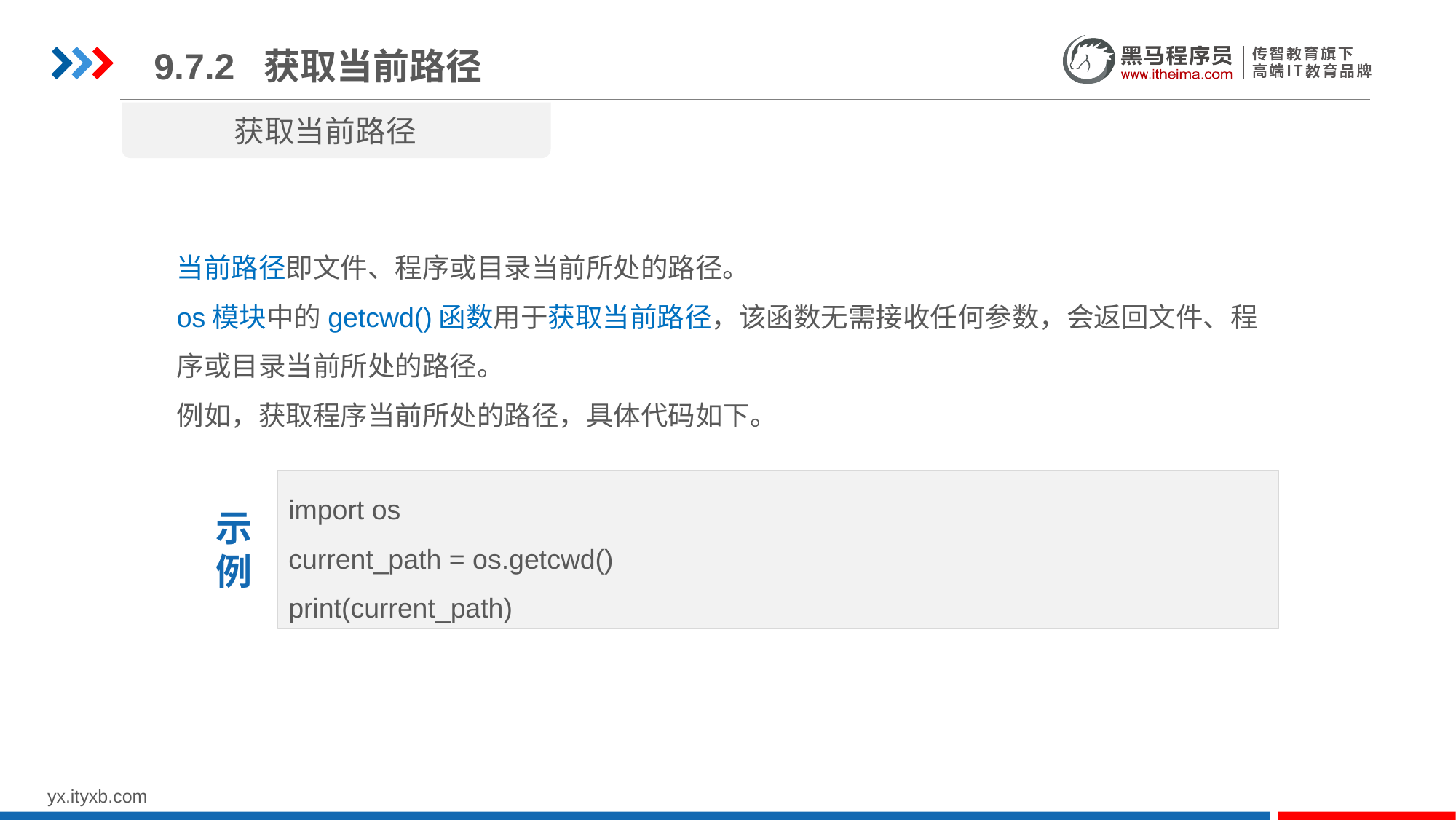

9.7.2  获取当前路径

获取当前路径
当前路径即文件、程序或目录当前所处的路径。
os模块中的getcwd()函数用于获取当前路径，该函数无需接收任何参数，会返回文件、程序或目录当前所处的路径。
例如，获取程序当前所处的路径，具体代码如下。
import os
current_path = os.getcwd()
print(current_path)
示
例